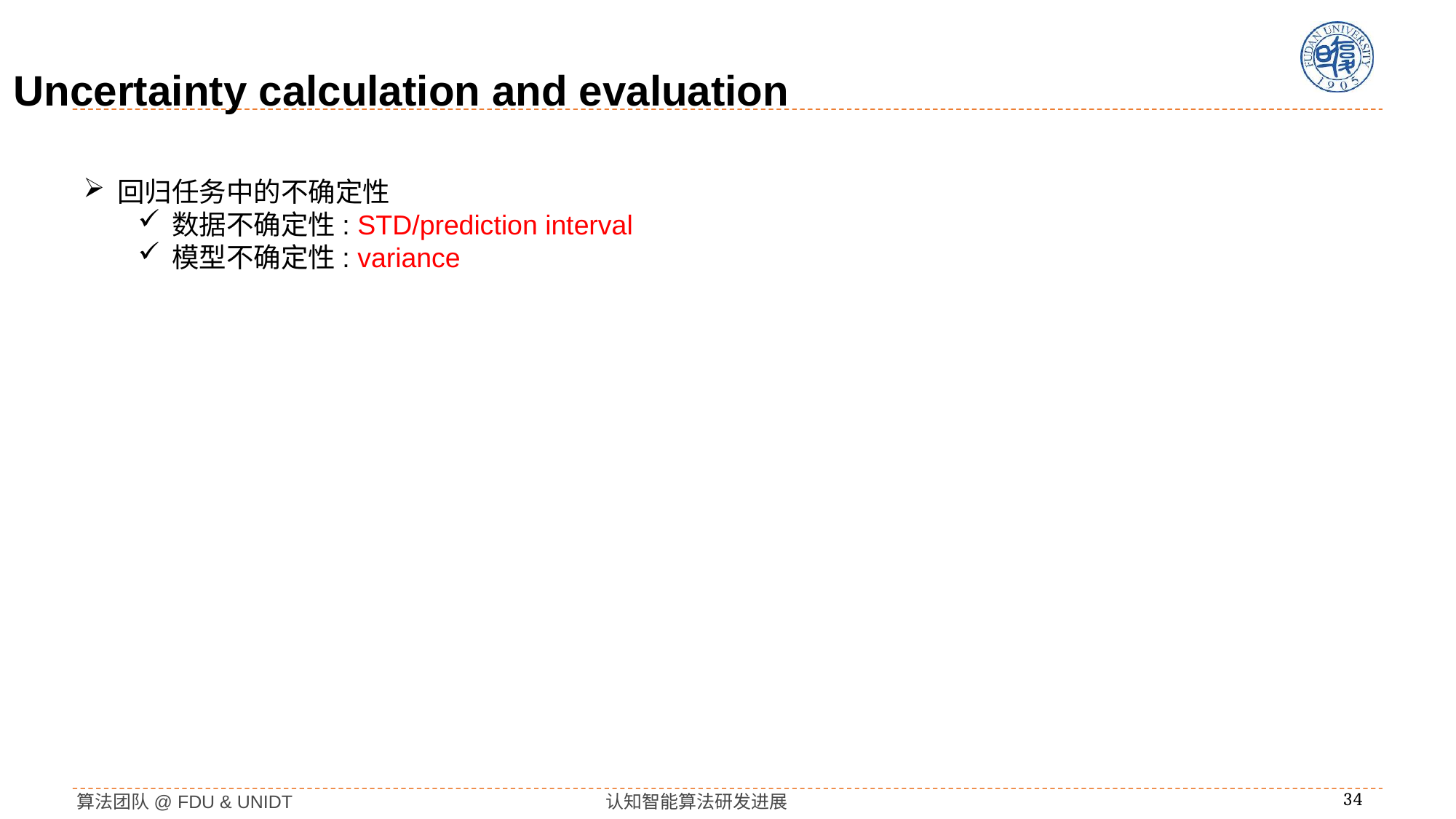

Uncertainty calculation and evaluation
回归任务中的不确定性
数据不确定性: STD/prediction interval
模型不确定性: variance